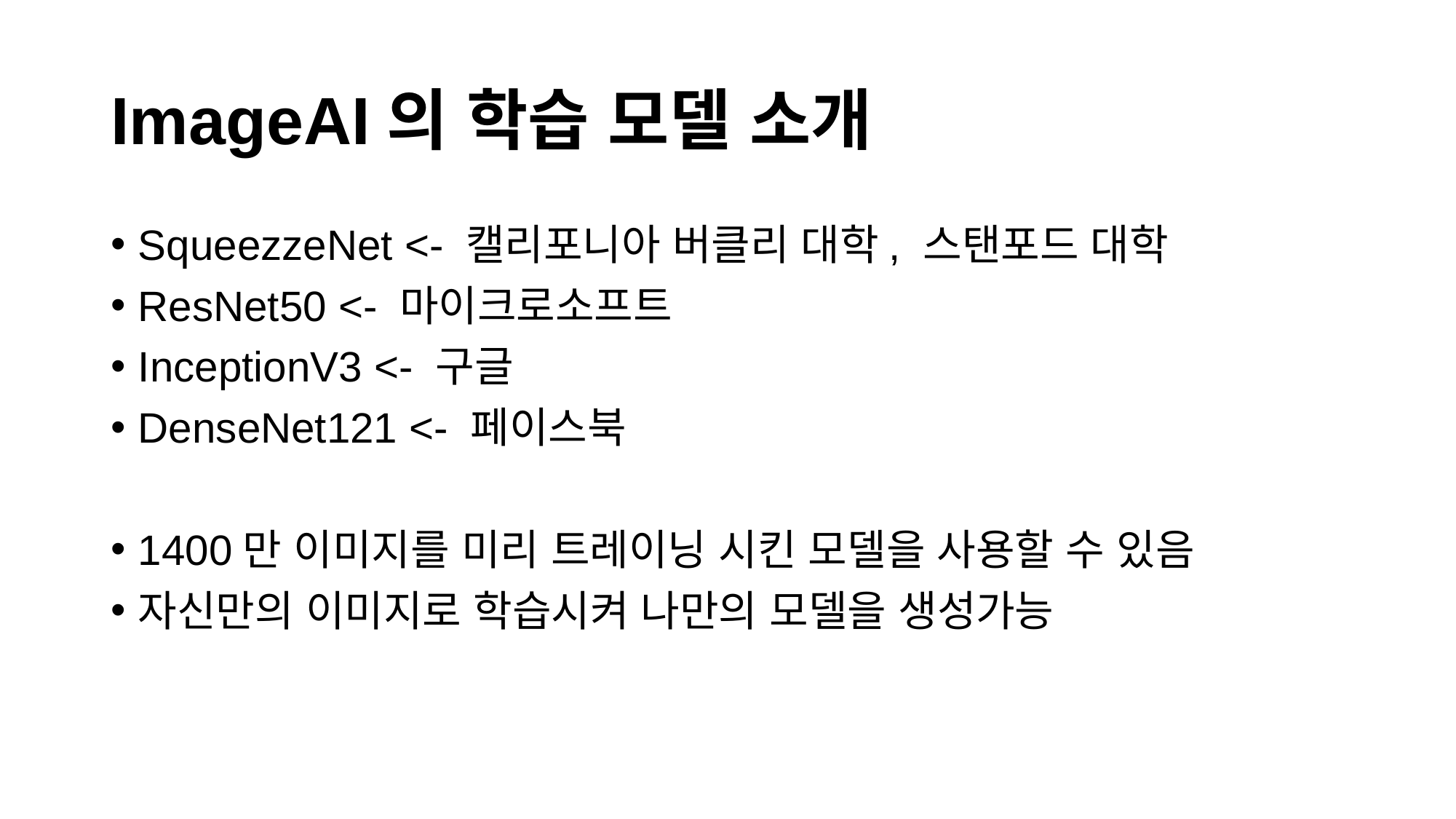

# ImageAI의 학습 모델 소개
SqueezzeNet <- 캘리포니아 버클리 대학, 스탠포드 대학
ResNet50 <- 마이크로소프트
InceptionV3 <- 구글
DenseNet121 <- 페이스북

1400만 이미지를 미리 트레이닝 시킨 모델을 사용할 수 있음
자신만의 이미지로 학습시켜 나만의 모델을 생성가능